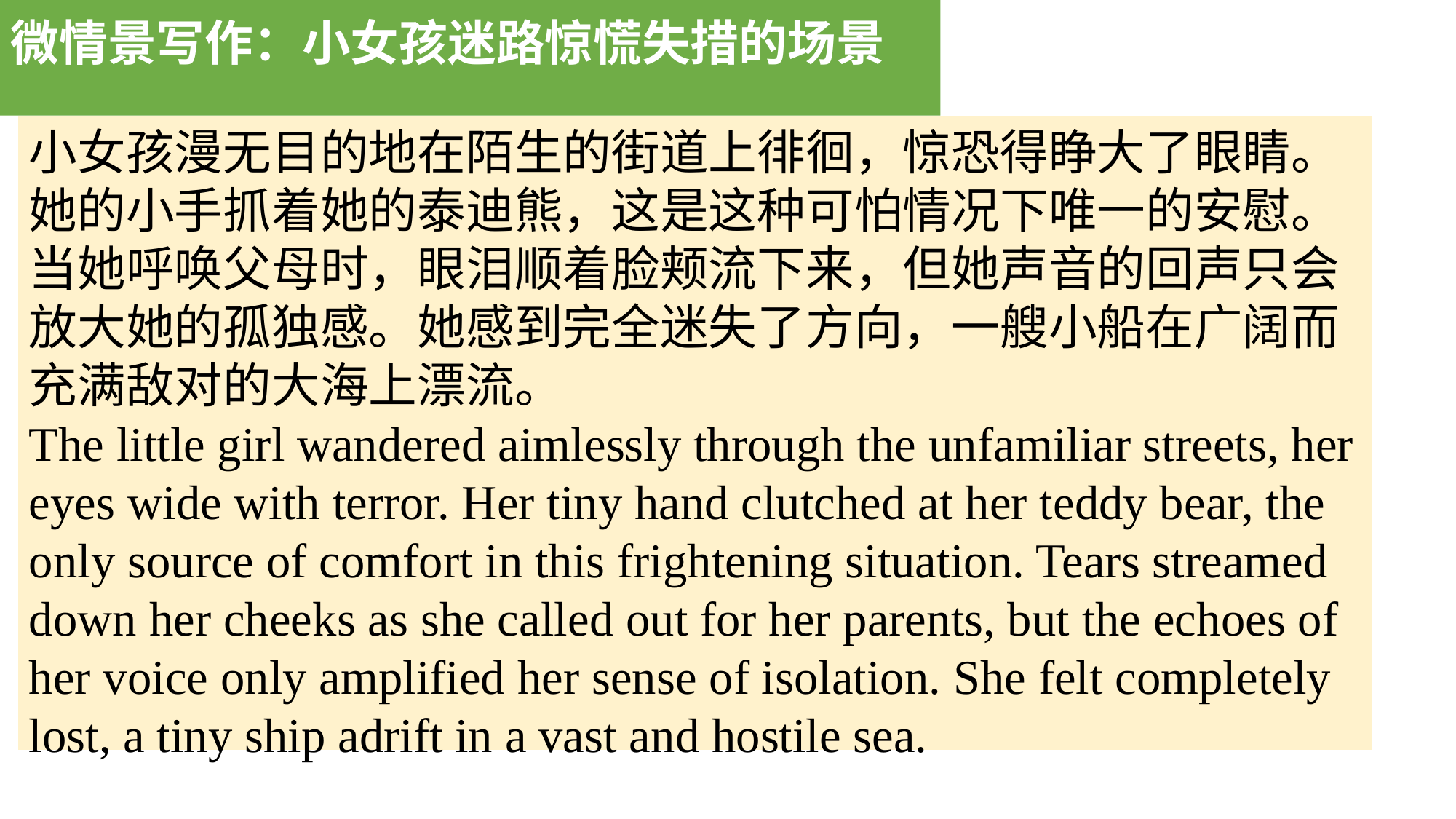

微情景写作：小女孩迷路惊慌失措的场景

小女孩漫无目的地在陌生的街道上徘徊，惊恐得睁大了眼睛。她的小手抓着她的泰迪熊，这是这种可怕情况下唯一的安慰。当她呼唤父母时，眼泪顺着脸颊流下来，但她声音的回声只会放大她的孤独感。她感到完全迷失了方向，一艘小船在广阔而充满敌对的大海上漂流。
The little girl wandered aimlessly through the unfamiliar streets, her eyes wide with terror. Her tiny hand clutched at her teddy bear, the only source of comfort in this frightening situation. Tears streamed down her cheeks as she called out for her parents, but the echoes of her voice only amplified her sense of isolation. She felt completely lost, a tiny ship adrift in a vast and hostile sea.